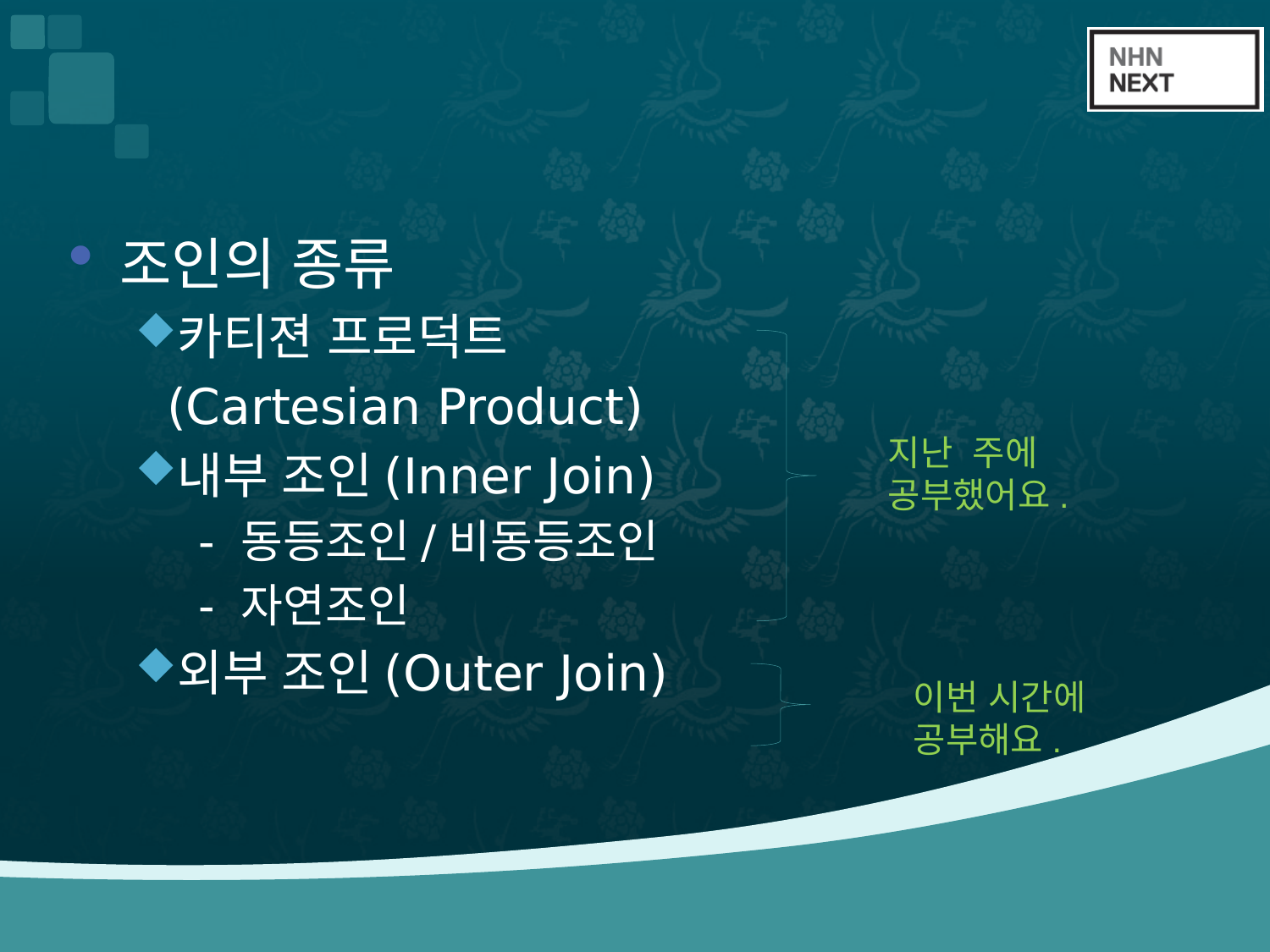

#
조인의 종류
카티젼 프로덕트
  (Cartesian Product)
내부 조인(Inner Join)
- 동등조인/비동등조인
- 자연조인
외부 조인(Outer Join)

지난  주에 공부했어요.

이번 시간에 공부해요.